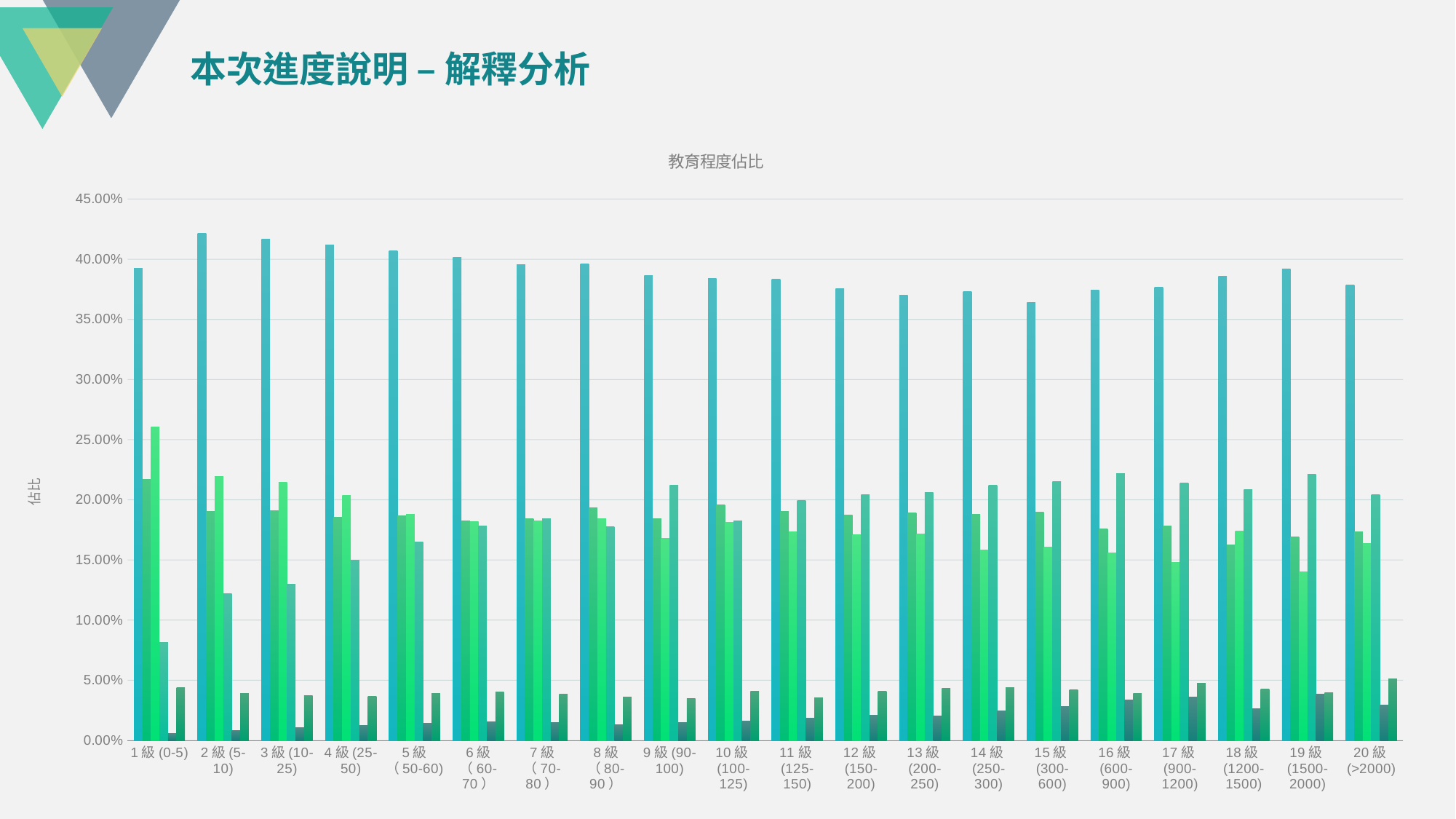

本次進度說明 – 解釋分析

### Chart: 教育程度佔比

| Category | 1學士(佔比) | 2專科(佔比) | 3高中(佔比) | 7碩士（佔比） | 8博士（佔比） | 6,9其他（佔比） |
|---|---|---|---|---|---|---|
| 1級(0-5) | 0.3924 | 0.217 | 0.2603 | 0.0811 | 0.0056 | 0.0438 |
| 2級(5-10) | 0.4214 | 0.1902 | 0.2191 | 0.1219 | 0.0082 | 0.0392 |
| 3級(10-25) | 0.4169 | 0.1907 | 0.2147 | 0.1299 | 0.0105 | 0.0373 |
| 4級(25-50) | 0.4117 | 0.1856 | 0.2038 | 0.1496 | 0.0125 | 0.0368 |
| 5級（50-60) | 0.4069 | 0.1868 | 0.1878 | 0.1651 | 0.0143 | 0.0392 |
| 6級（60-70） | 0.4018 | 0.1825 | 0.1821 | 0.1783 | 0.0152 | 0.0401 |
| 7級（70-80） | 0.3957 | 0.1841 | 0.1826 | 0.1844 | 0.0148 | 0.0385 |
| 8級（80-90） | 0.3961 | 0.1933 | 0.1841 | 0.1776 | 0.0128 | 0.0362 |
| 9級(90-100) | 0.3866 | 0.1841 | 0.1677 | 0.2122 | 0.0148 | 0.0346 |
| 10級(100-125) | 0.384 | 0.1956 | 0.1814 | 0.1825 | 0.0159 | 0.0406 |
| 11級(125-150) | 0.3836 | 0.1903 | 0.1731 | 0.1992 | 0.0186 | 0.0352 |
| 12級(150-200) | 0.3756 | 0.1872 | 0.1711 | 0.2044 | 0.0206 | 0.041 |
| 13級(200-250) | 0.3699 | 0.189 | 0.1715 | 0.2062 | 0.02 | 0.0435 |
| 14級(250-300) | 0.3729 | 0.1882 | 0.1585 | 0.2122 | 0.0244 | 0.0438 |
| 15級(300-600) | 0.3642 | 0.1895 | 0.1607 | 0.2153 | 0.0282 | 0.0422 |
| 16級(600-900) | 0.3741 | 0.1758 | 0.1559 | 0.2216 | 0.0336 | 0.039 |
| 17級(900-1200) | 0.3767 | 0.178 | 0.1477 | 0.2141 | 0.036 | 0.0474 |
| 18級(1200-1500) | 0.386 | 0.1625 | 0.1739 | 0.2087 | 0.0261 | 0.0428 |
| 19級(1500-2000) | 0.3921 | 0.1689 | 0.1402 | 0.221 | 0.0384 | 0.0395 |
| 20級(>2000) | 0.3786 | 0.1733 | 0.1637 | 0.2041 | 0.0292 | 0.0511 |